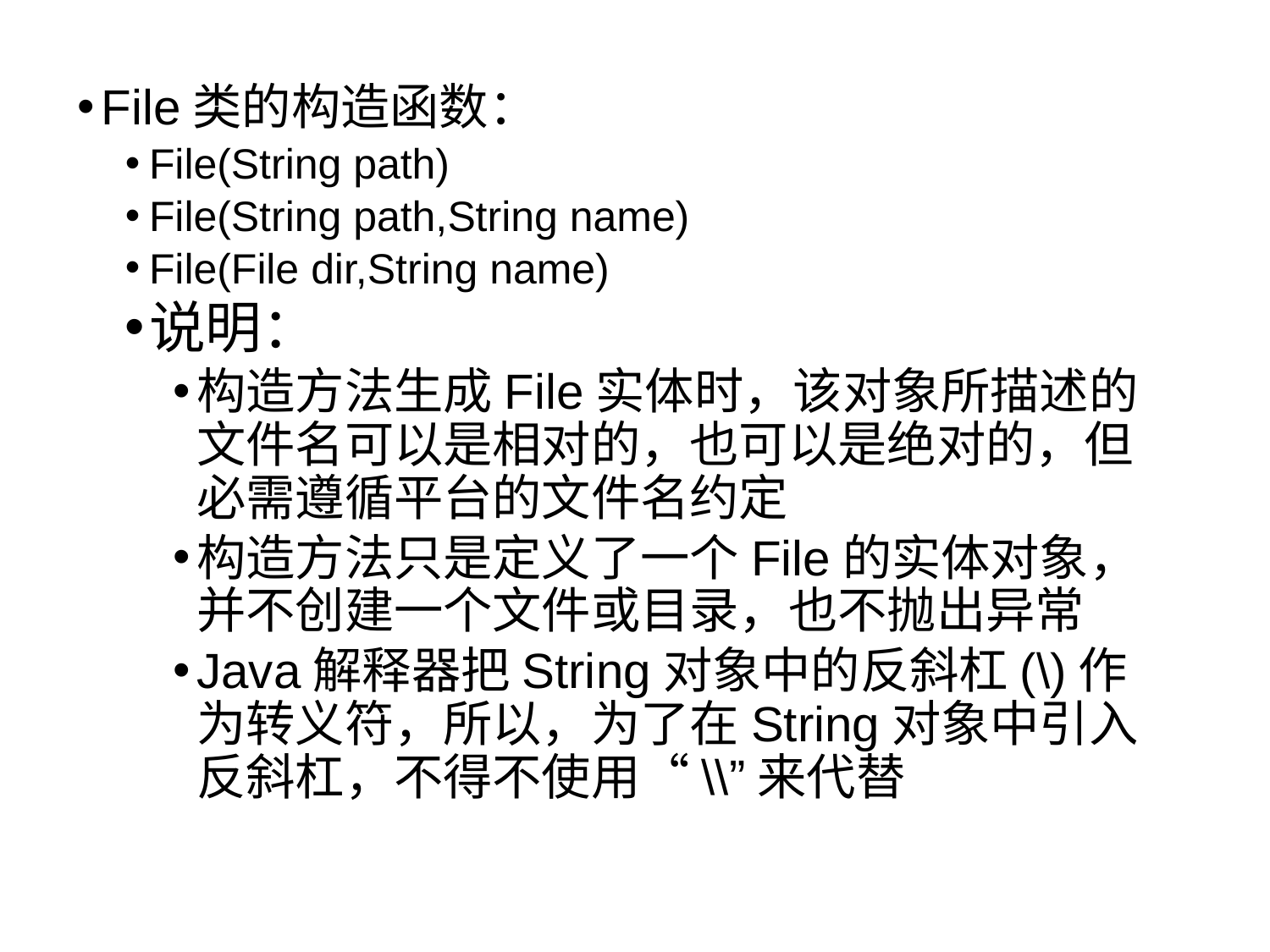

File类的构造函数：
File(String path)
File(String path,String name)
File(File dir,String name)
说明：
构造方法生成File实体时，该对象所描述的文件名可以是相对的，也可以是绝对的，但必需遵循平台的文件名约定
构造方法只是定义了一个File的实体对象，并不创建一个文件或目录，也不抛出异常
Java解释器把String对象中的反斜杠(\)作为转义符，所以，为了在String对象中引入反斜杠，不得不使用“\\”来代替